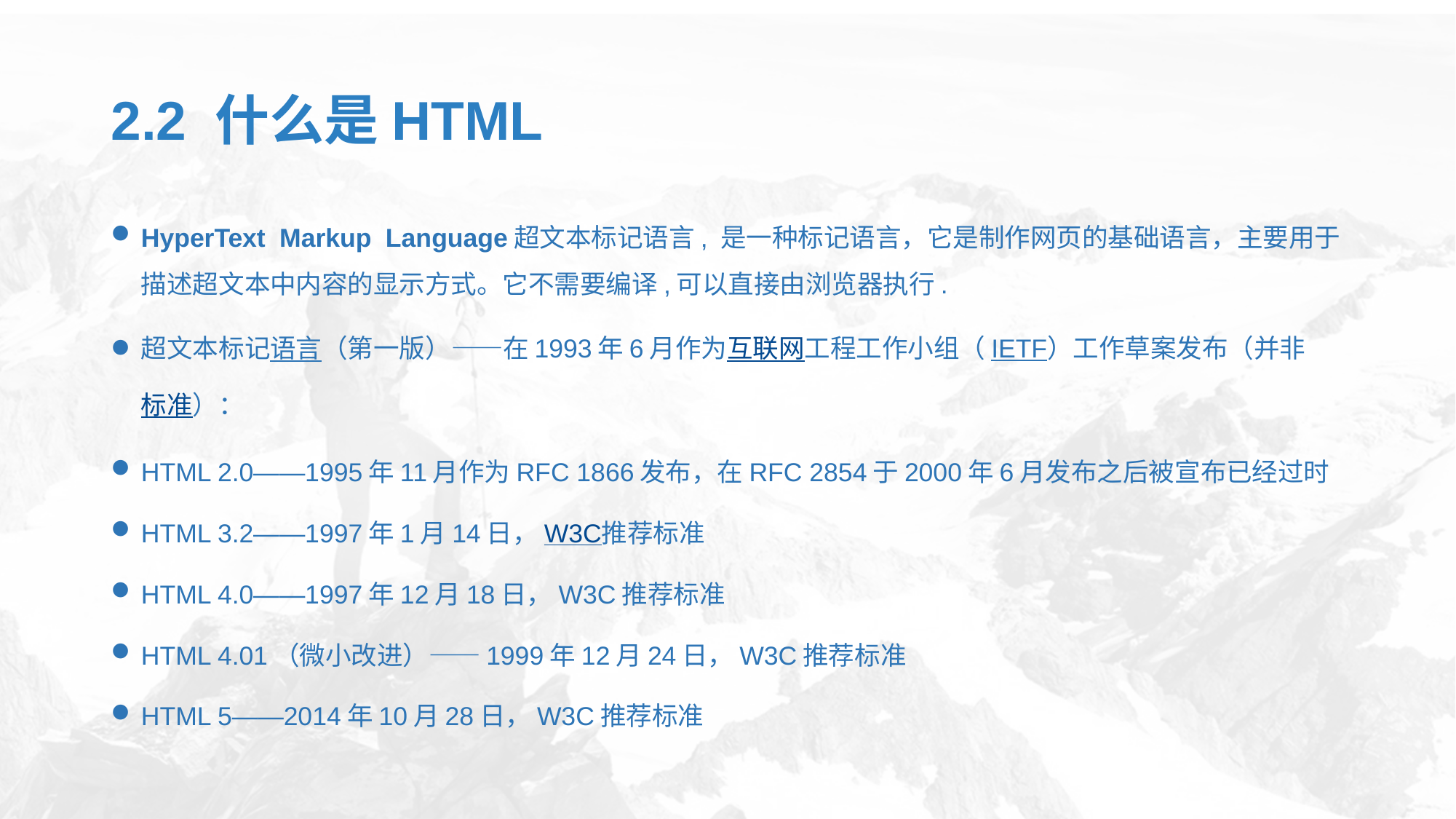

# 2.2 什么是HTML

HyperText  Markup  Language超文本标记语言, 是一种标记语言，它是制作网页的基础语言，主要用于描述超文本中内容的显示方式。它不需要编译,可以直接由浏览器执行.
超文本标记语言（第一版）——在1993年6月作为互联网工程工作小组（IETF）工作草案发布（并非标准）：
HTML 2.0——1995年11月作为RFC 1866发布，在RFC 2854于2000年6月发布之后被宣布已经过时
HTML 3.2——1997年1月14日，W3C推荐标准
HTML 4.0——1997年12月18日，W3C推荐标准
HTML 4.01（微小改进）——1999年12月24日，W3C推荐标准
HTML 5——2014年10月28日，W3C推荐标准